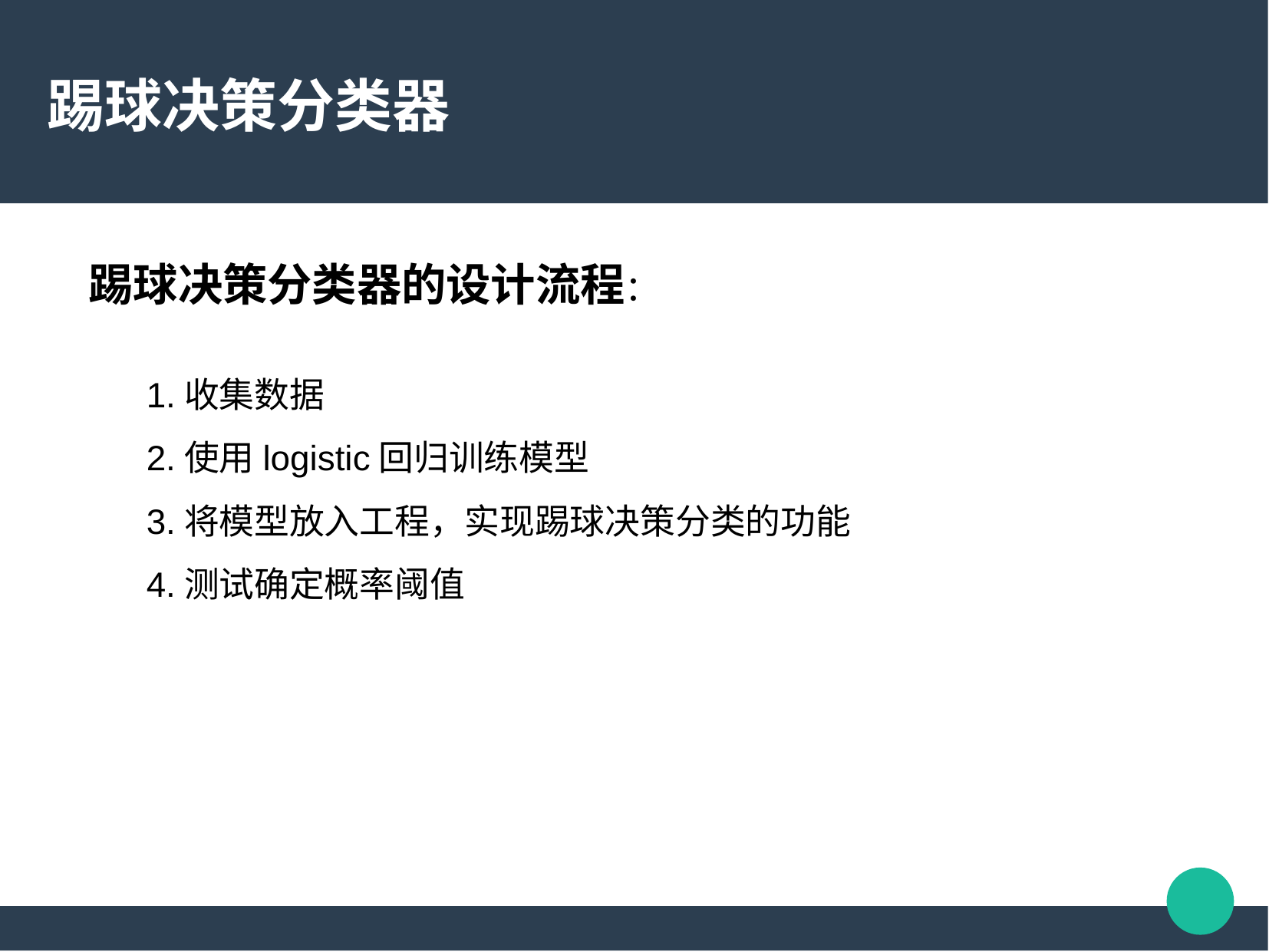

踢球决策分类器
踢球决策分类器的设计流程：
1.收集数据
2.使用logistic回归训练模型
3.将模型放入工程，实现踢球决策分类的功能
4.测试确定概率阈值